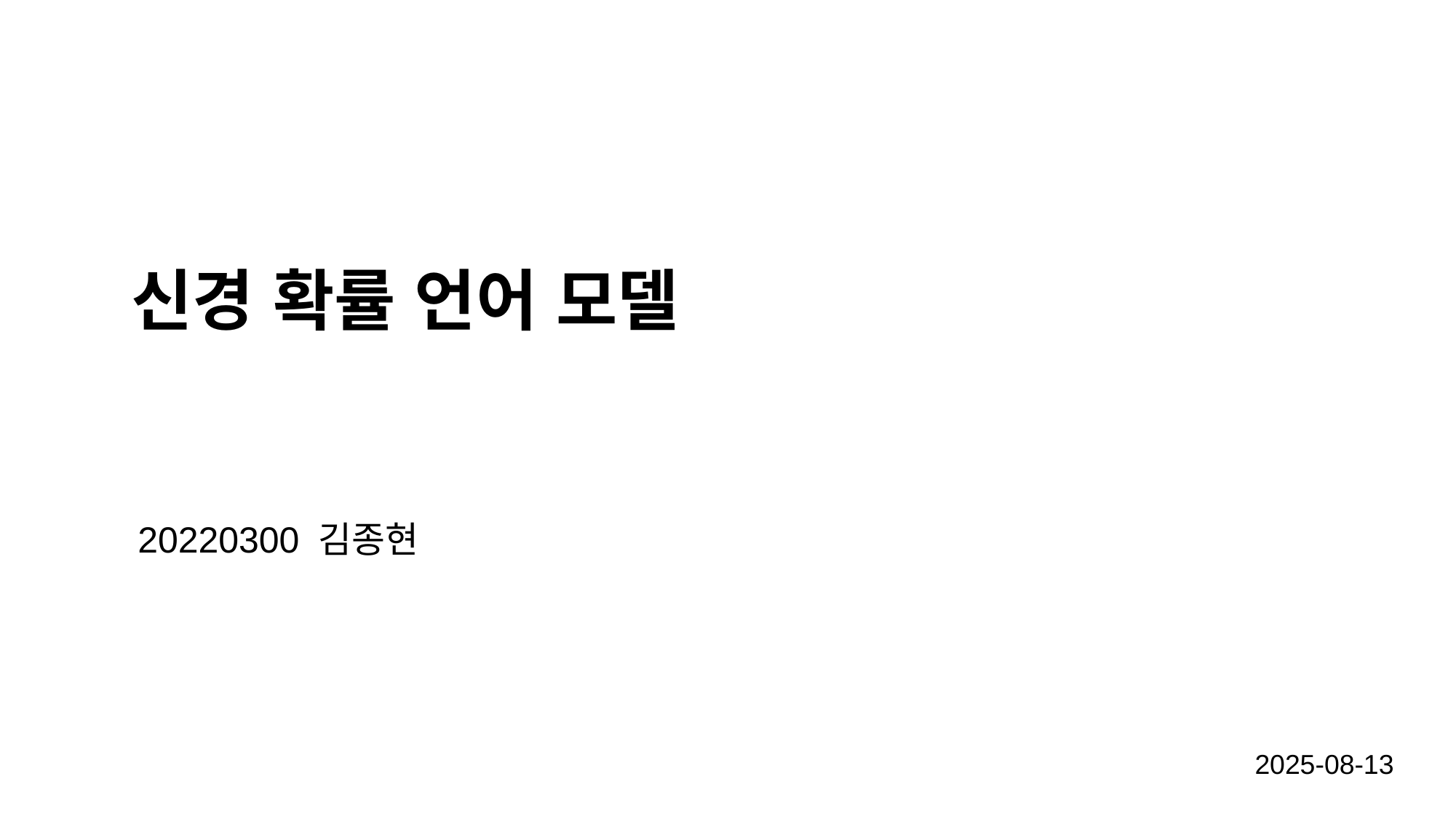

# 신경 확률 언어 모델
20220300 김종현
2025-08-13